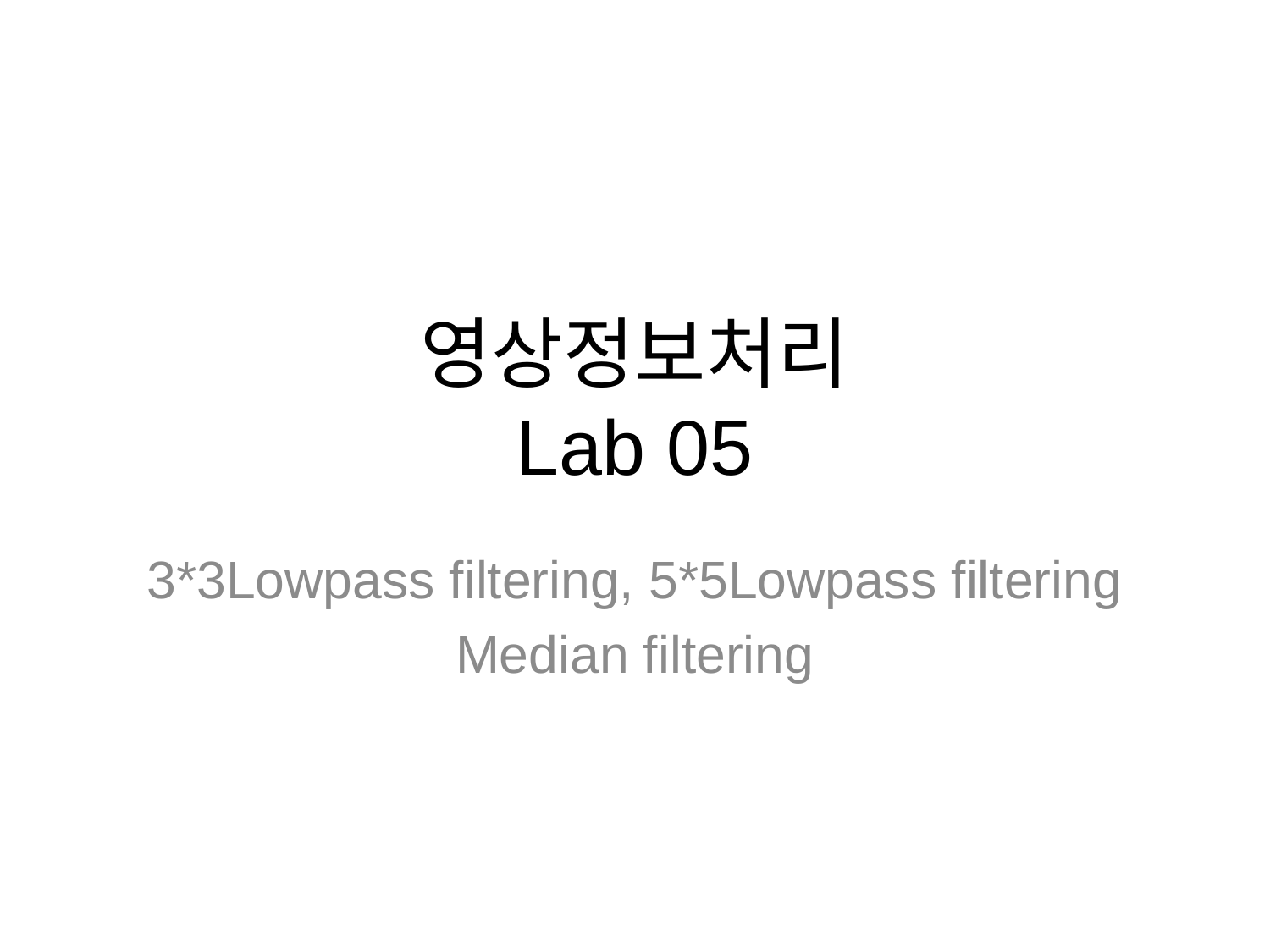

# 영상정보처리 Lab 05
3*3Lowpass filtering, 5*5Lowpass filtering
Median filtering